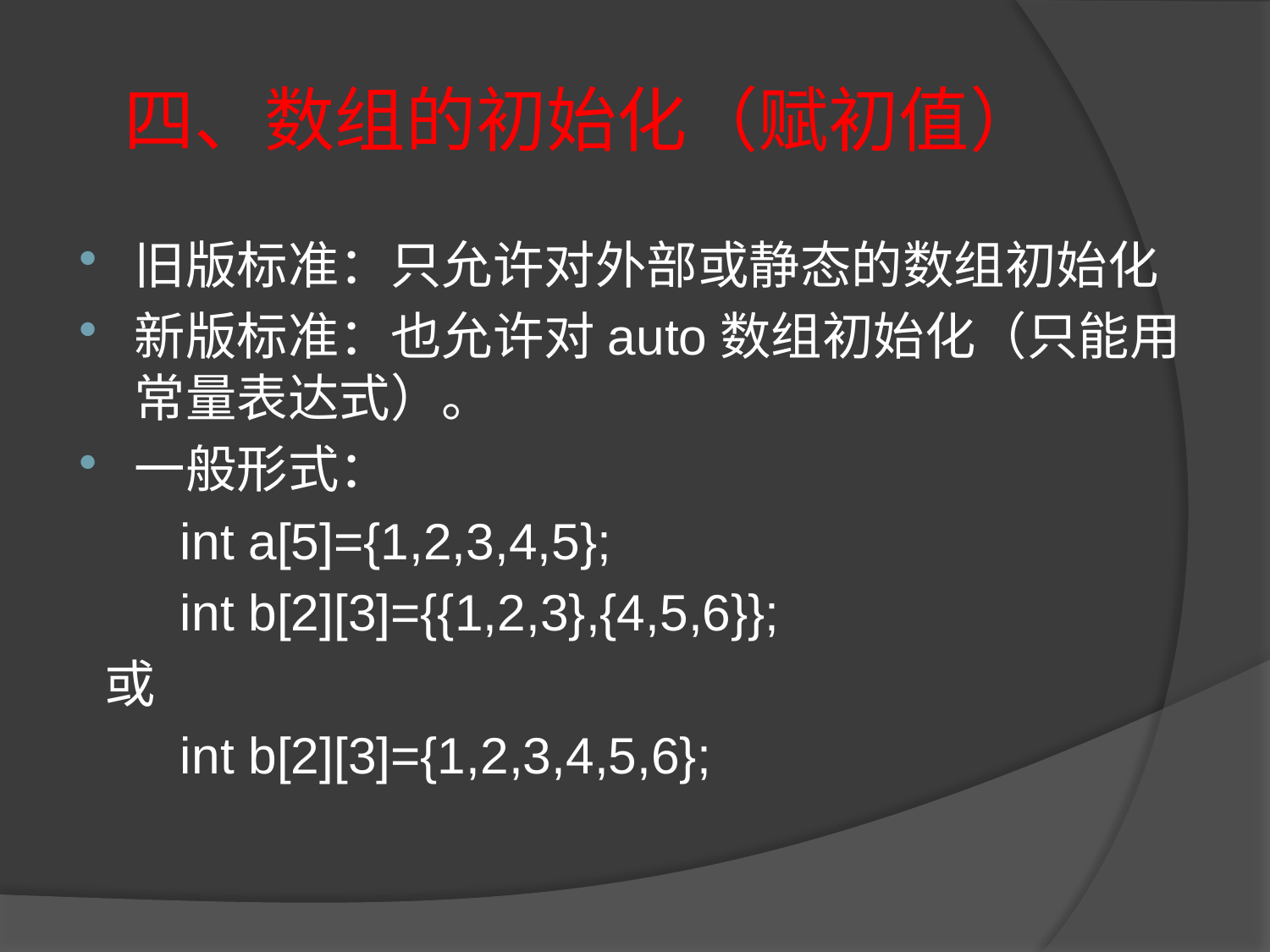

# 四、数组的初始化（赋初值）
旧版标准：只允许对外部或静态的数组初始化
新版标准：也允许对auto数组初始化（只能用常量表达式）。
一般形式：
       int a[5]={1,2,3,4,5};
       int b[2][3]={{1,2,3},{4,5,6}};
 或
       int b[2][3]={1,2,3,4,5,6};